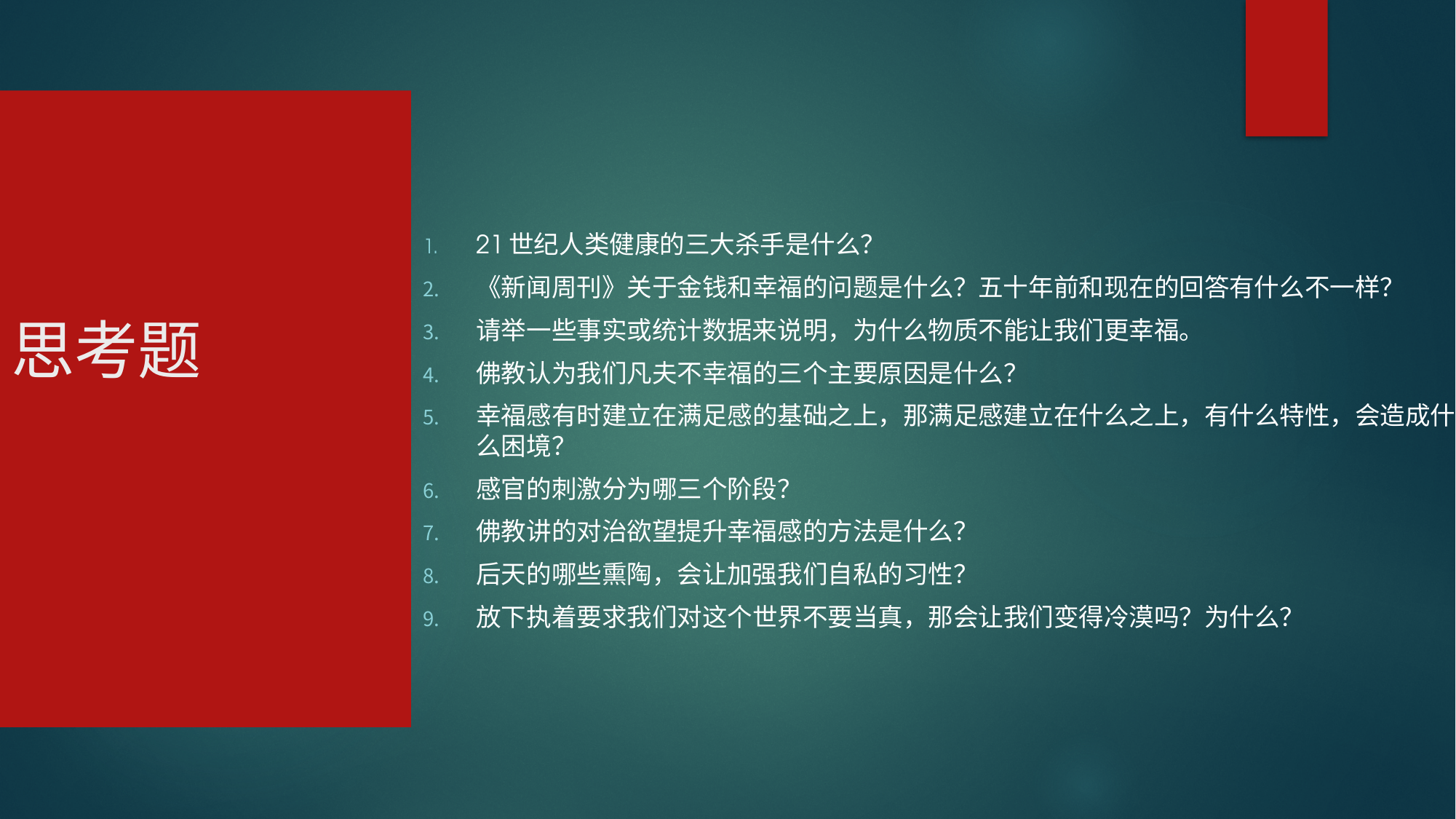

21世纪人类健康的三大杀手是什么？
《新闻周刊》关于金钱和幸福的问题是什么？五十年前和现在的回答有什么不一样？
请举一些事实或统计数据来说明，为什么物质不能让我们更幸福。
佛教认为我们凡夫不幸福的三个主要原因是什么？
幸福感有时建立在满足感的基础之上，那满足感建立在什么之上，有什么特性，会造成什么困境？
感官的刺激分为哪三个阶段？
佛教讲的对治欲望提升幸福感的方法是什么？
后天的哪些熏陶，会让加强我们自私的习性？
放下执着要求我们对这个世界不要当真，那会让我们变得冷漠吗？为什么？

# 思考题